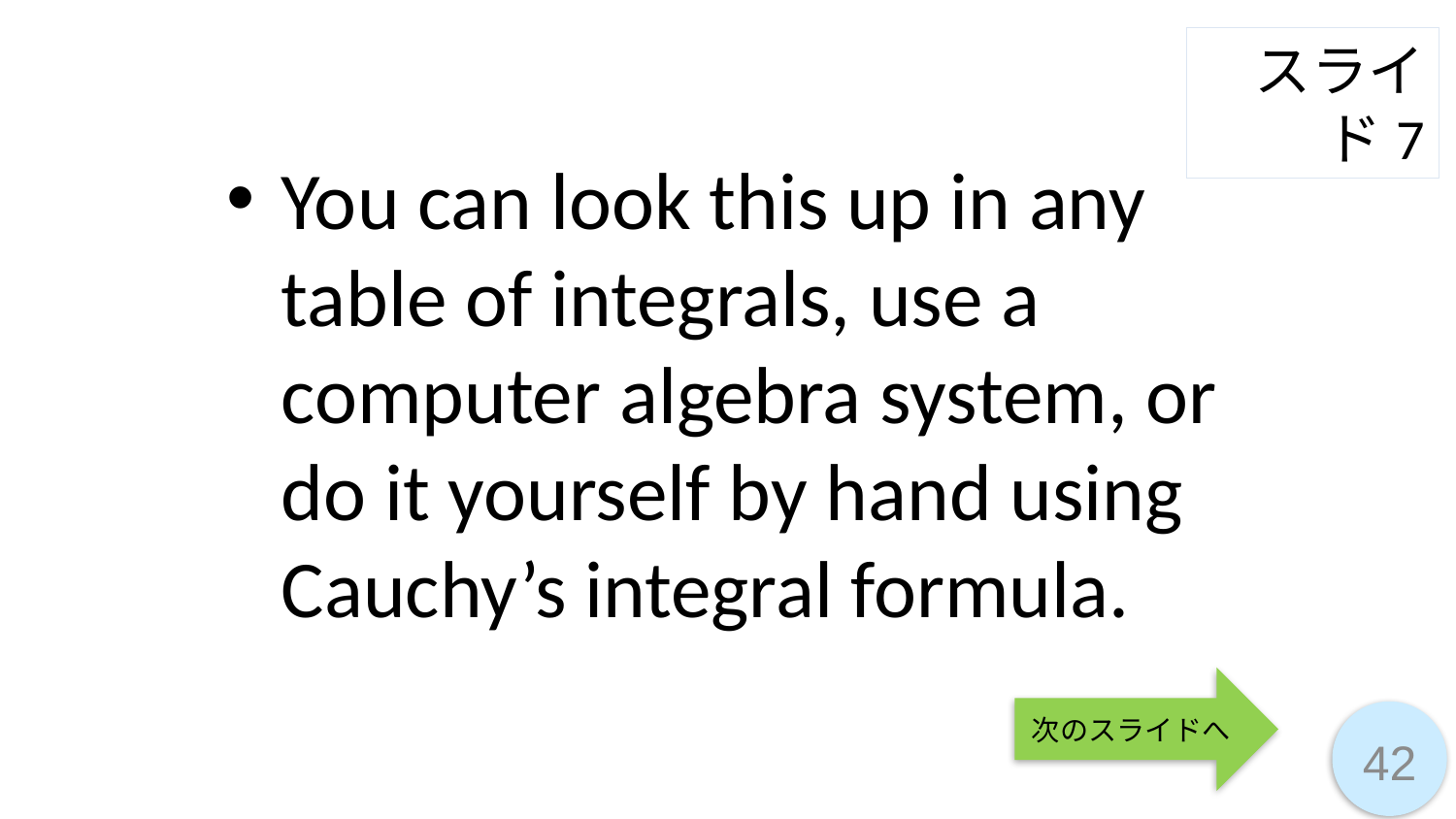

スライド7
You can look this up in any table of integrals, use a computer algebra system, or do it yourself by hand using Cauchy’s integral formula.
次のスライドへ
42